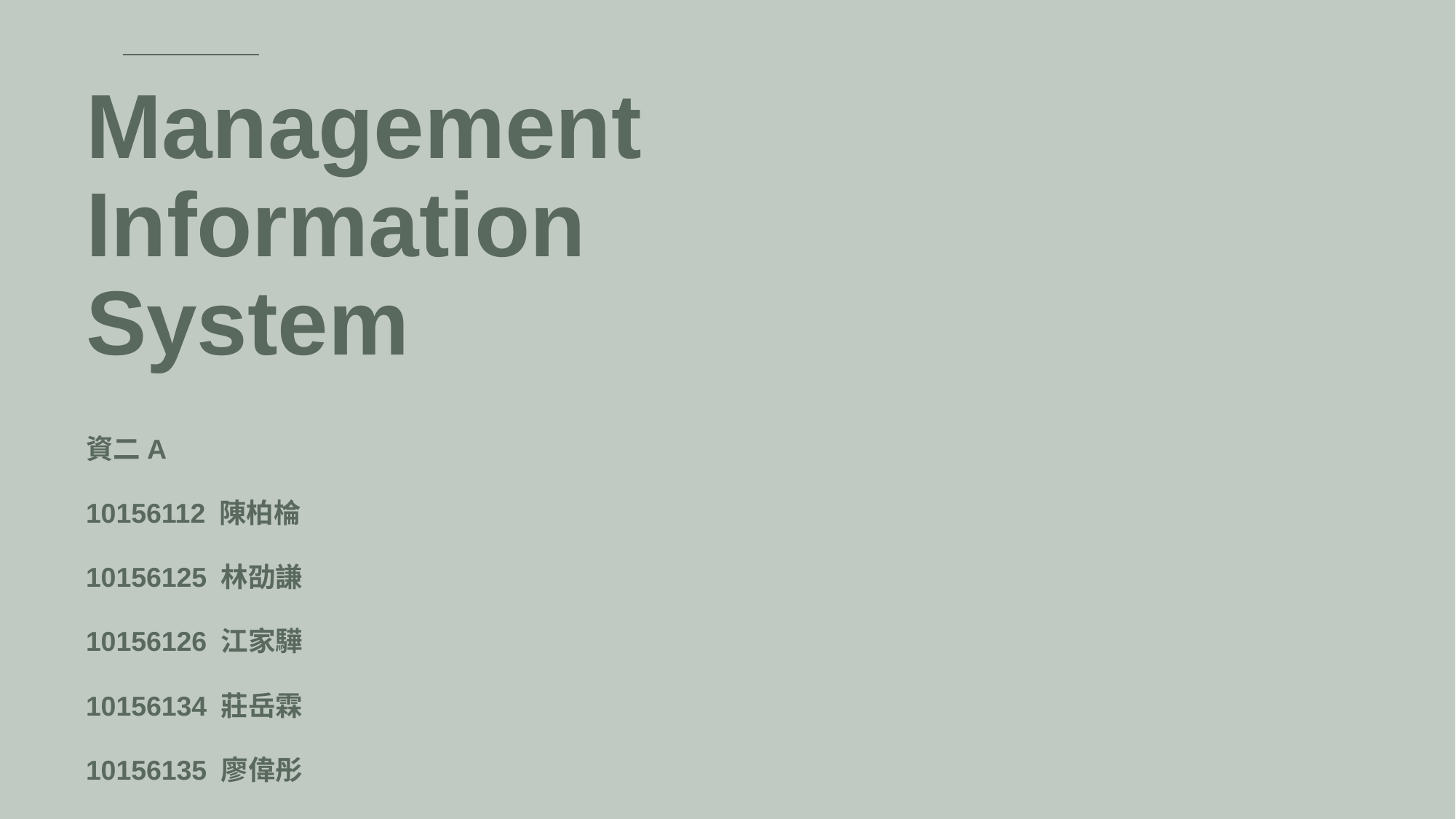

# Management Information System
資二A
10156112 陳柏棆
10156125 林劭謙
10156126 江家驊
10156134 莊岳霖
10156135 廖偉彤